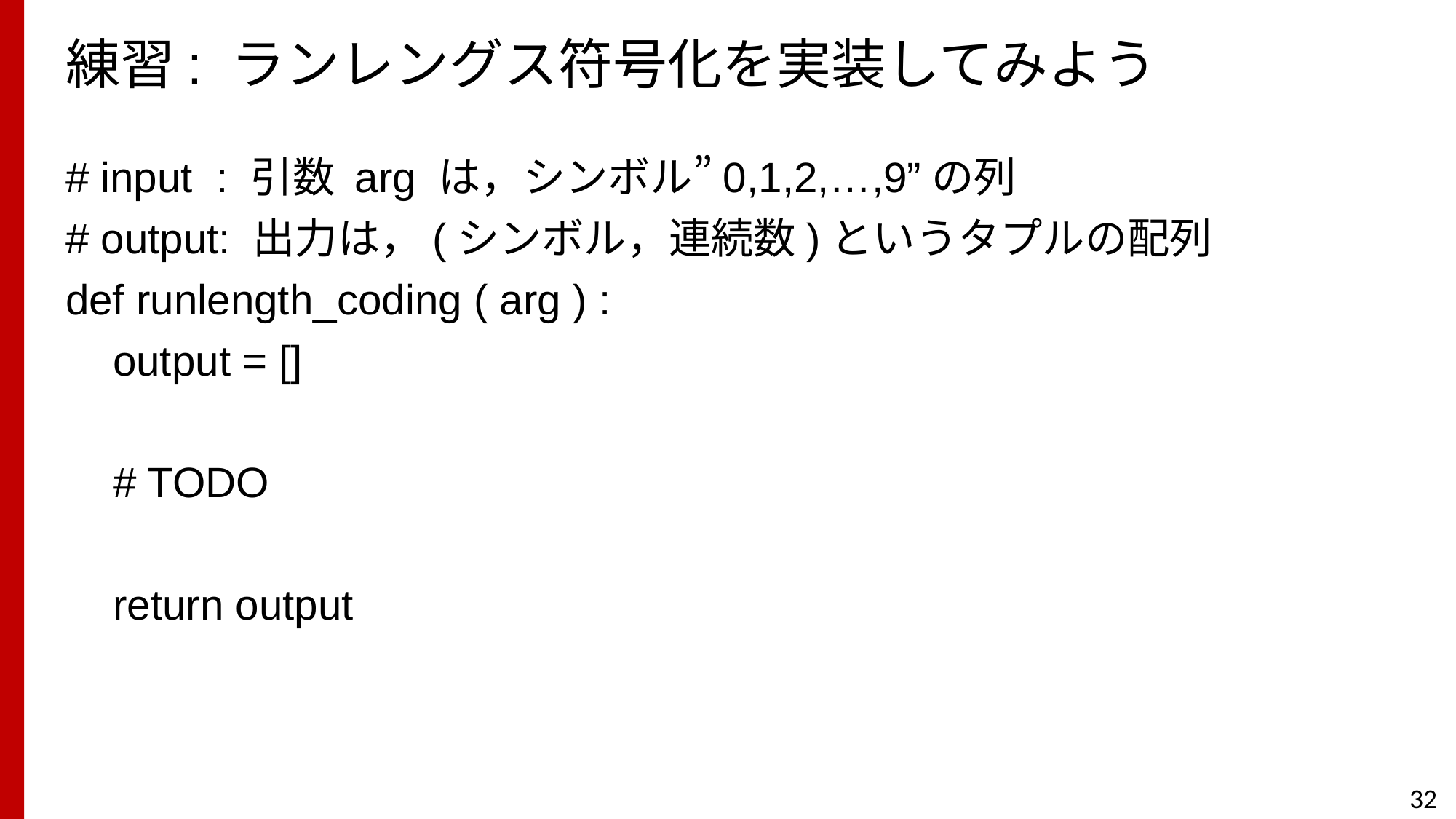

# 練習: ランレングス符号化を実装してみよう
# input  : 引数 arg は，シンボル”0,1,2,…,9”の列
# output: 出力は，(シンボル，連続数)というタプルの配列
def runlength_coding ( arg ) :
    output = []

    # TODO

    return output
32